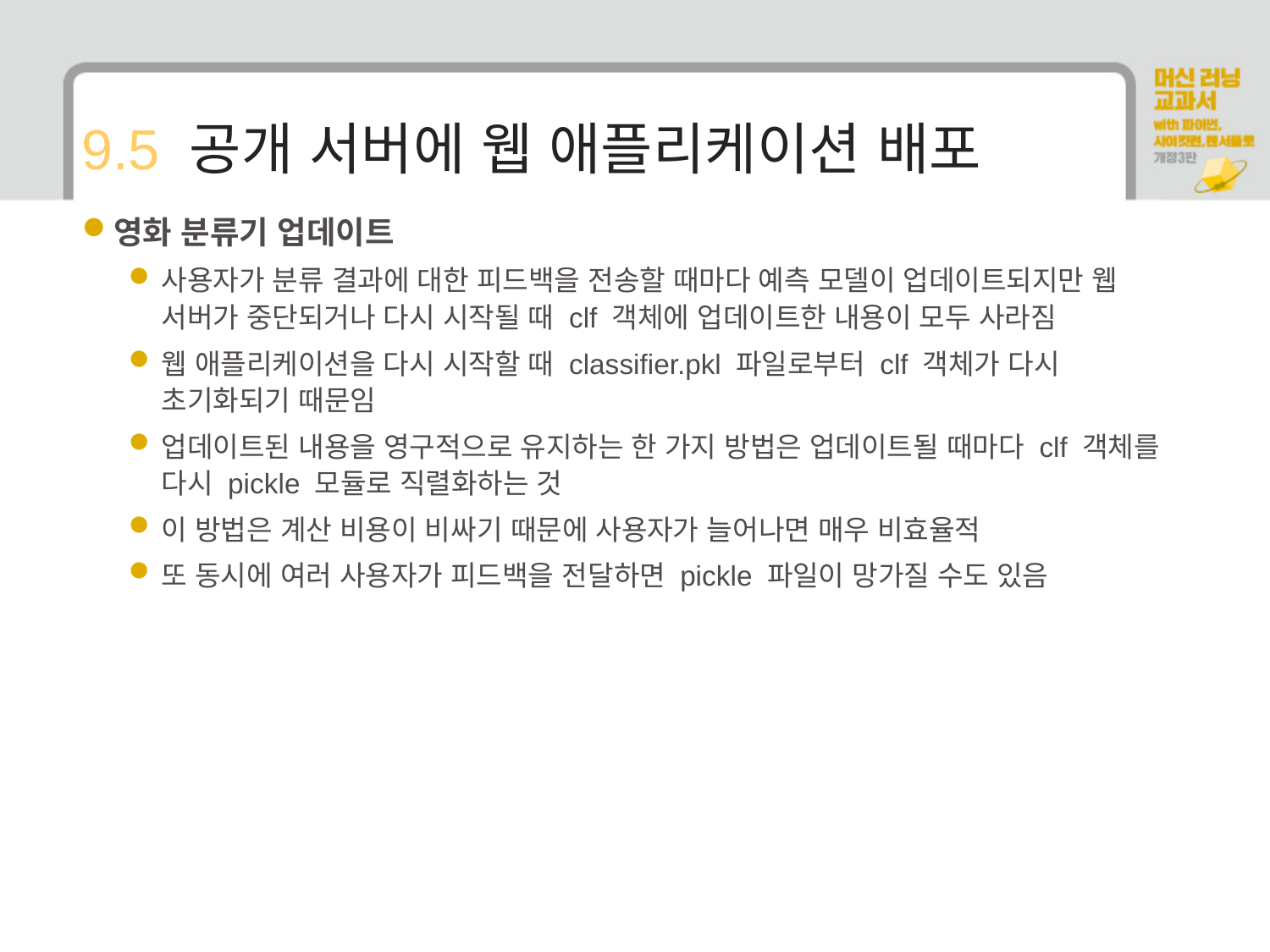

# 9.5 공개 서버에 웹 애플리케이션 배포
영화 분류기 업데이트
사용자가 분류 결과에 대한 피드백을 전송할 때마다 예측 모델이 업데이트되지만 웹 서버가 중단되거나 다시 시작될 때 clf 객체에 업데이트한 내용이 모두 사라짐
웹 애플리케이션을 다시 시작할 때 classifier.pkl 파일로부터 clf 객체가 다시 초기화되기 때문임
업데이트된 내용을 영구적으로 유지하는 한 가지 방법은 업데이트될 때마다 clf 객체를 다시 pickle 모듈로 직렬화하는 것
이 방법은 계산 비용이 비싸기 때문에 사용자가 늘어나면 매우 비효율적
또 동시에 여러 사용자가 피드백을 전달하면 pickle 파일이 망가질 수도 있음